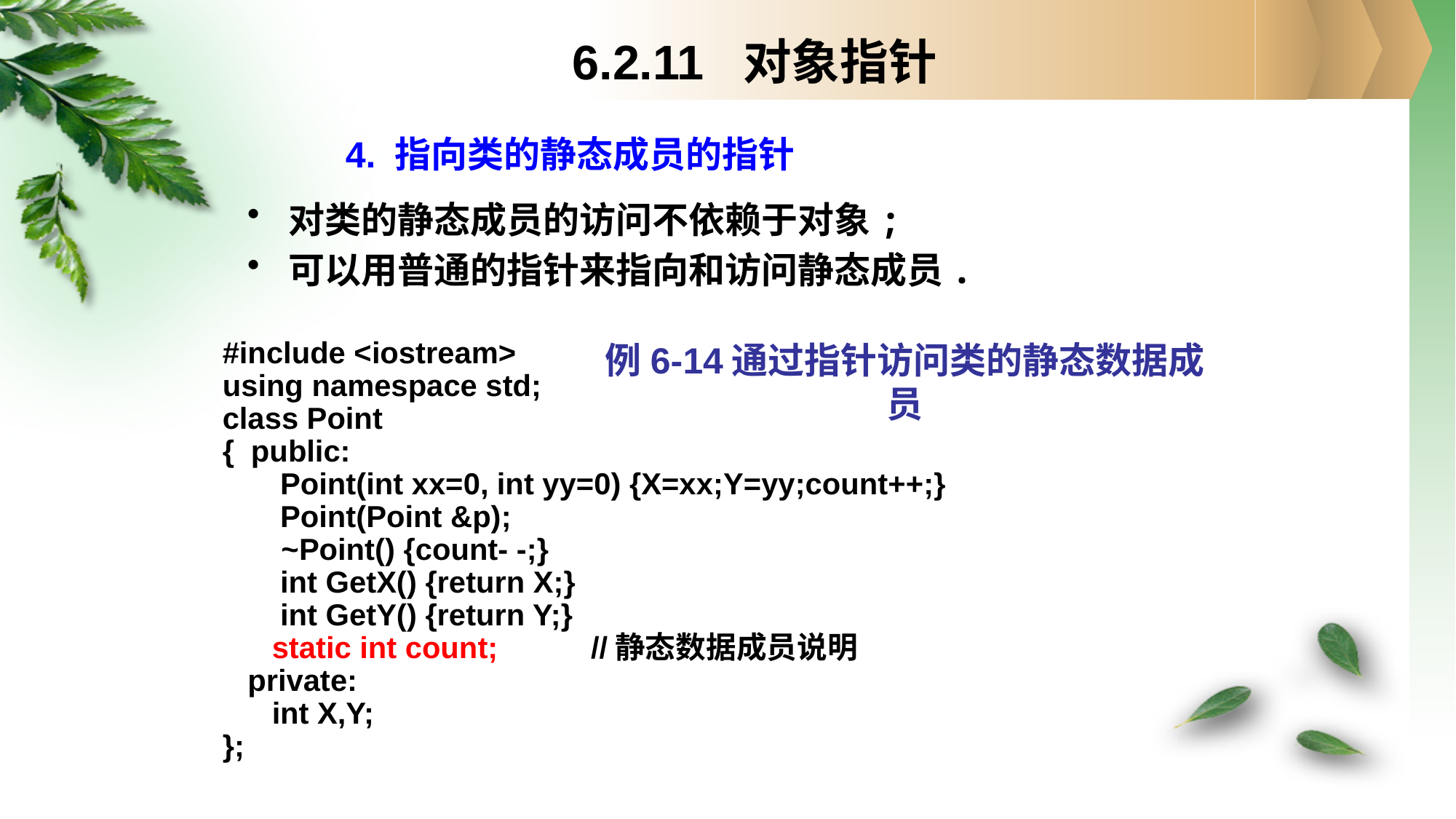

6.2.11  对象指针
4. 指向类的静态成员的指针
对类的静态成员的访问不依赖于对象;
可以用普通的指针来指向和访问静态成员.
#include <iostream>
using namespace std;
class Point
{  public:
	  Point(int xx=0, int yy=0) {X=xx;Y=yy;count++;}
	  Point(Point &p);
       ~Point() {count- -;}
	  int GetX() {return X;}
	  int GetY() {return Y;}
	 static int count;	//静态数据成员说明
   private:
	 int X,Y;
};
例6-14通过指针访问类的静态数据成员